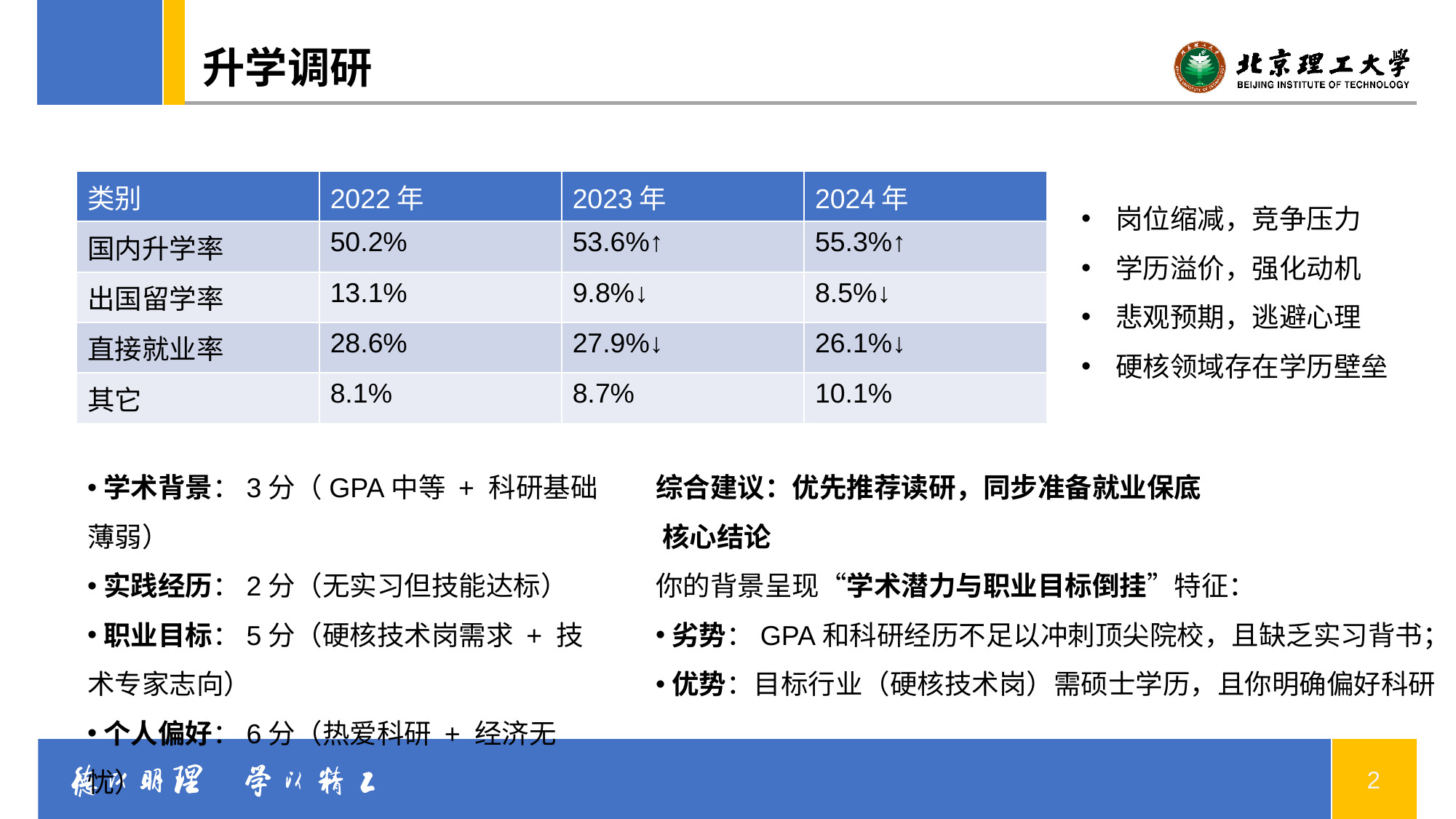

# 升学调研
| 类别 | 2022年 | 2023年 | 2024年 |
| --- | --- | --- | --- |
| 国内升学率 | 50.2% | 53.6%↑ | 55.3%↑ |
| 出国留学率 | 13.1% | 9.8%↓ | 8.5%↓ |
| 直接就业率 | 28.6% | 27.9%↓ | 26.1%↓ |
| 其它 | 8.1% | 8.7% | 10.1% |
岗位缩减，竞争压力
学历溢价，强化动机
悲观预期，逃避心理
硬核领域存在学历壁垒
​学术背景：3分（GPA中等 + 科研基础薄弱）
​实践经历：2分（无实习但技能达标）
​职业目标：5分（硬核技术岗需求 + 技术专家志向）
​个人偏好：6分（热爱科研 + 经济无忧）
综合建议：优先推荐读研，同步准备就业保底​
​核心结论​
你的背景呈现“学术潜力与职业目标倒挂”特征：
​劣势：GPA和科研经历不足以冲刺顶尖院校，且缺乏实习背书；
​优势：目标行业（硬核技术岗）需硕士学历，且你明确偏好科研